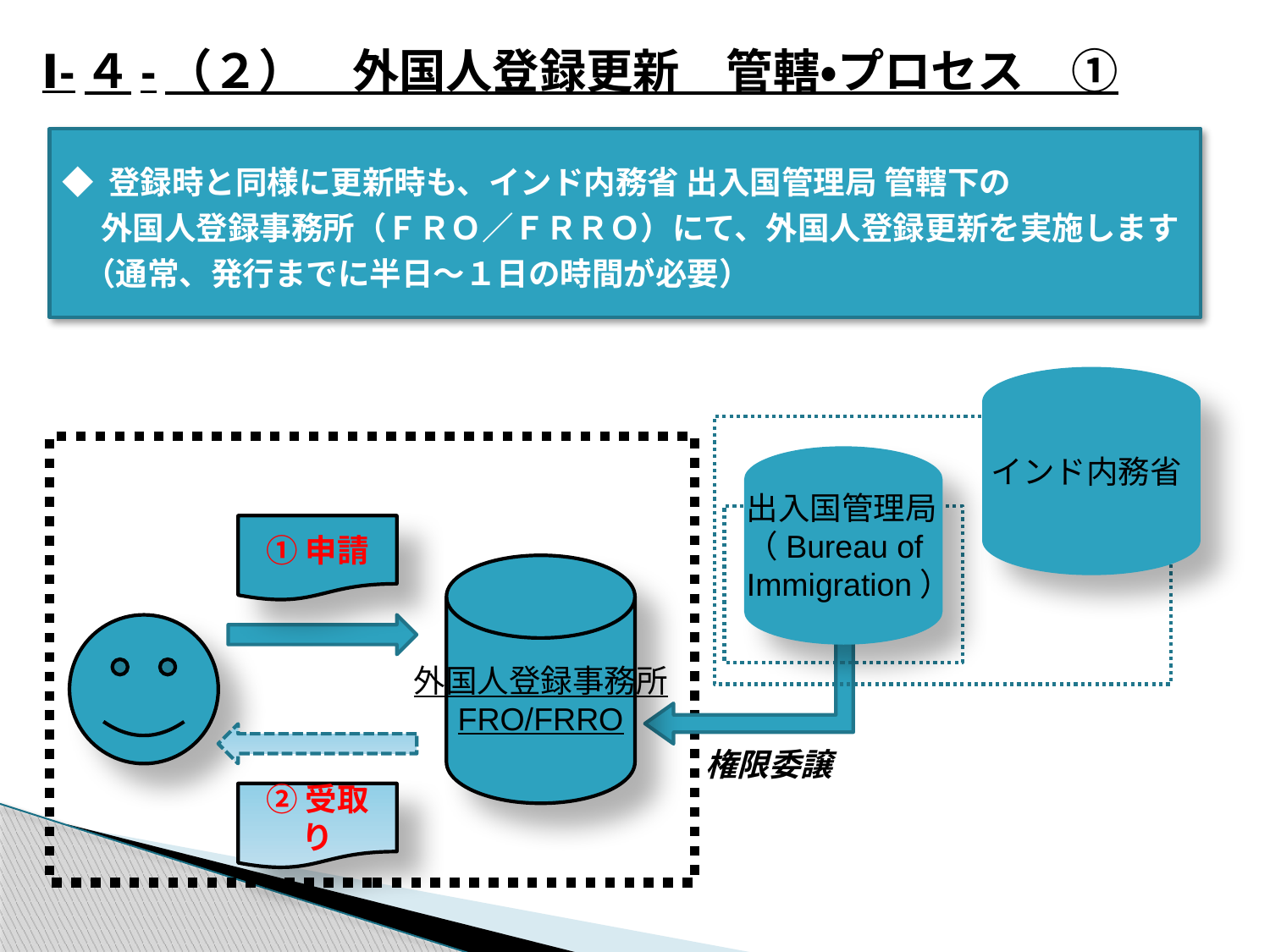

Ⅰ-４-（２）　外国人登録更新　管轄・プロセス　①
◆ 登録時と同様に更新時も、インド内務省 出入国管理局 管轄下の
　 外国人登録事務所（ＦＲＯ／ＦＲＲＯ）にて、外国人登録更新を実施します
  （通常、発行までに半日～１日の時間が必要）

インド内務省

出入国管理局
（Bureau of
Immigration）

①申請

外国人登録事務所
FRO/FRRO
権限委譲

②受取り